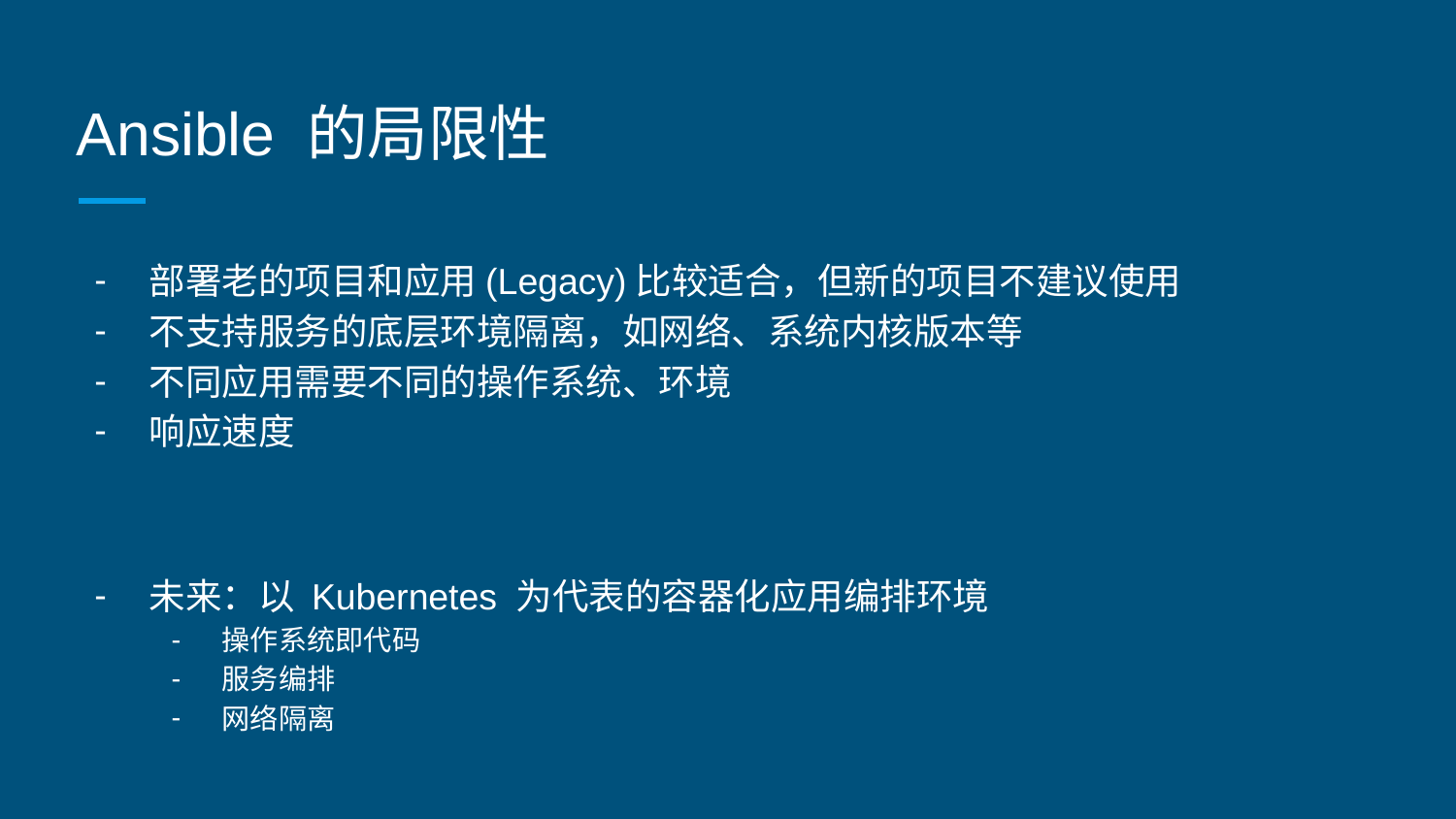

# Ansible 的局限性
部署老的项目和应用(Legacy)比较适合，但新的项目不建议使用
不支持服务的底层环境隔离，如网络、系统内核版本等
不同应用需要不同的操作系统、环境
响应速度

未来：以 Kubernetes 为代表的容器化应用编排环境
操作系统即代码
服务编排
网络隔离